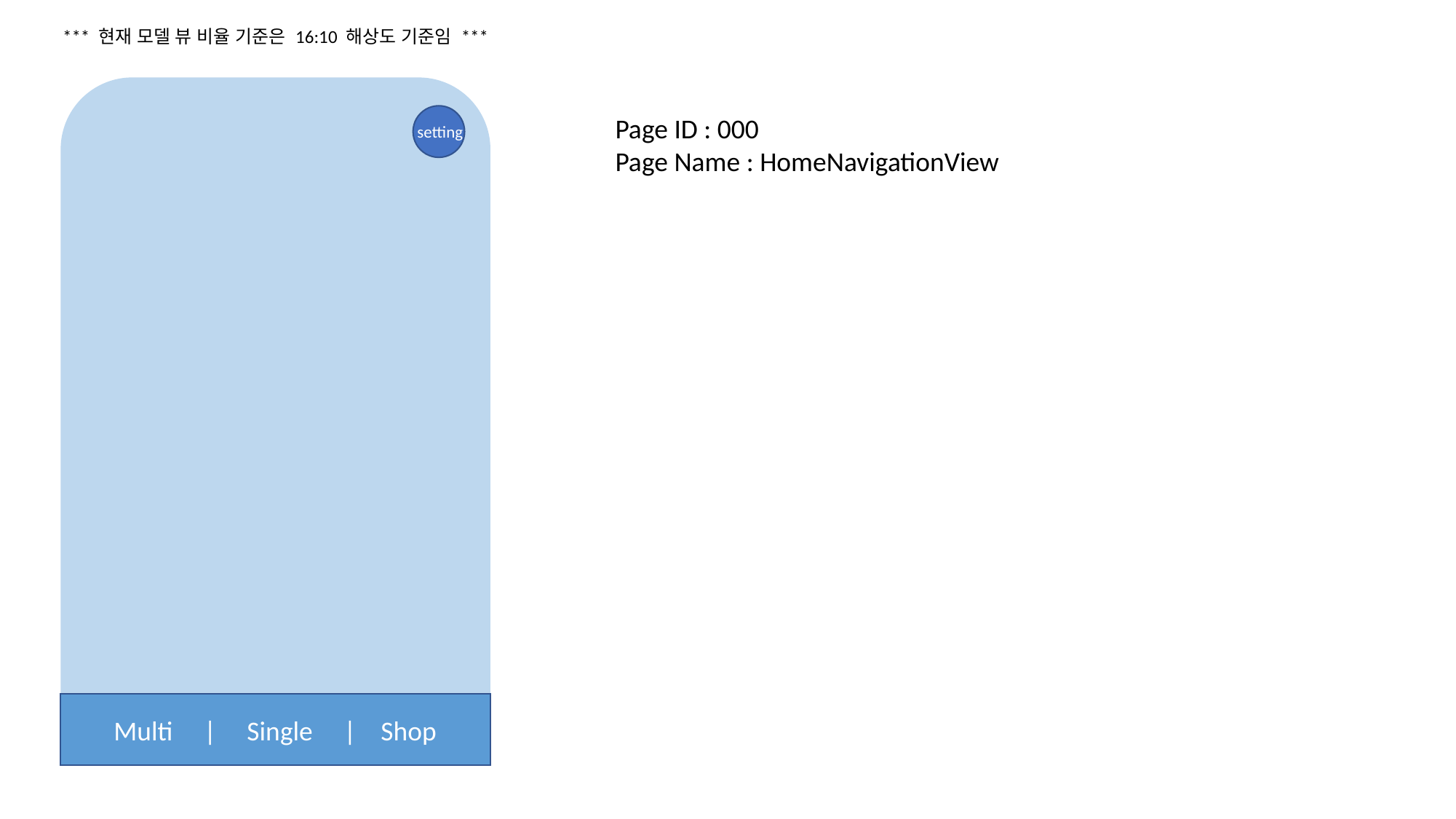

*** 현재 모델 뷰 비율 기준은 16:10 해상도 기준임 ***

Page ID : 000
Page Name : HomeNavigationView
setting
Multi     |     Single     |    Shop